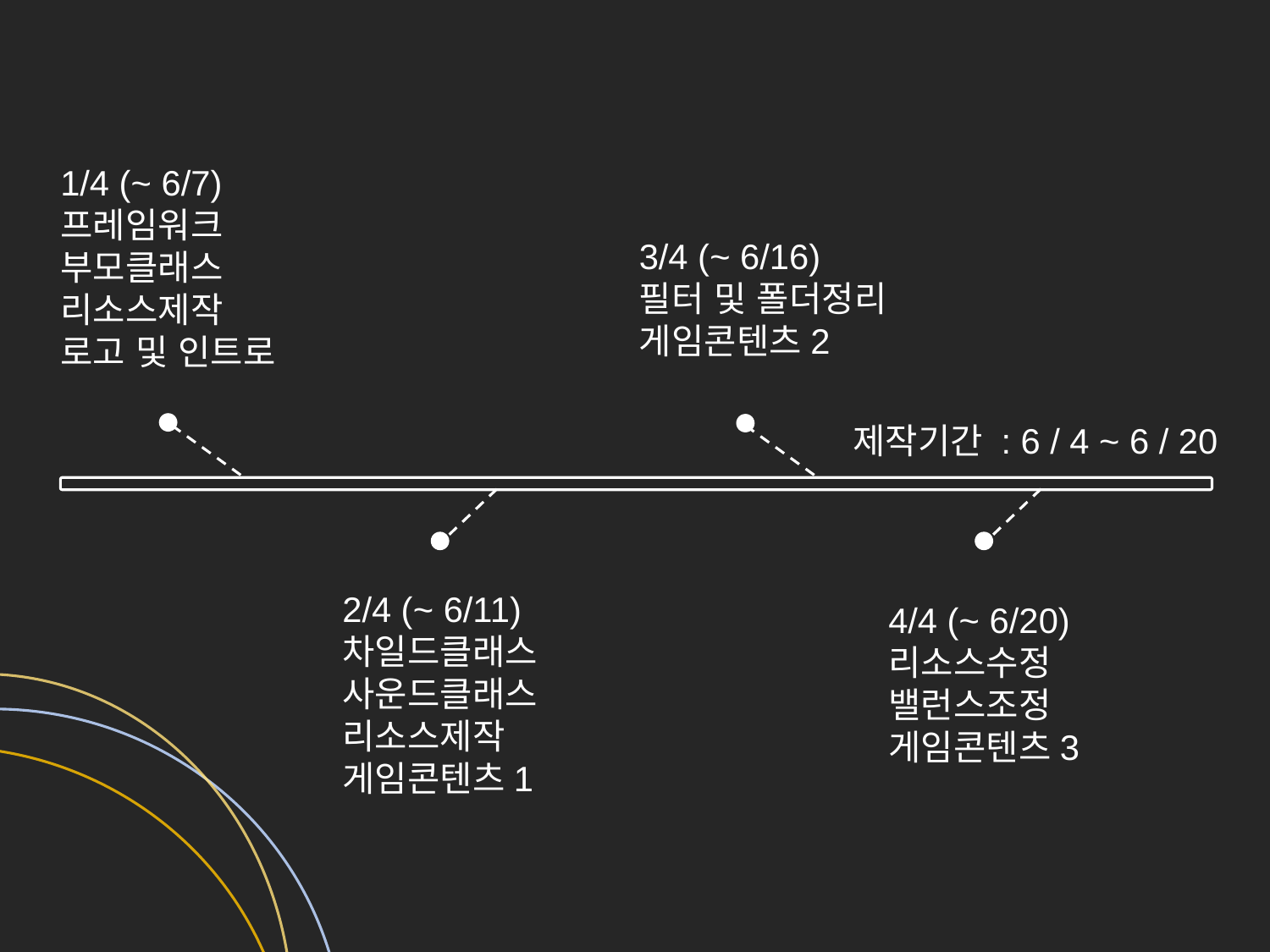

1/4 (~ 6/7)
프레임워크
부모클래스
리소스제작
로고 및 인트로
3/4 (~ 6/16)
필터 및 폴더정리
게임콘텐츠2
제작기간 : 6 / 4 ~ 6 / 20

2/4 (~ 6/11)
차일드클래스
사운드클래스
리소스제작
게임콘텐츠1
4/4 (~ 6/20)
리소스수정
밸런스조정
게임콘텐츠3